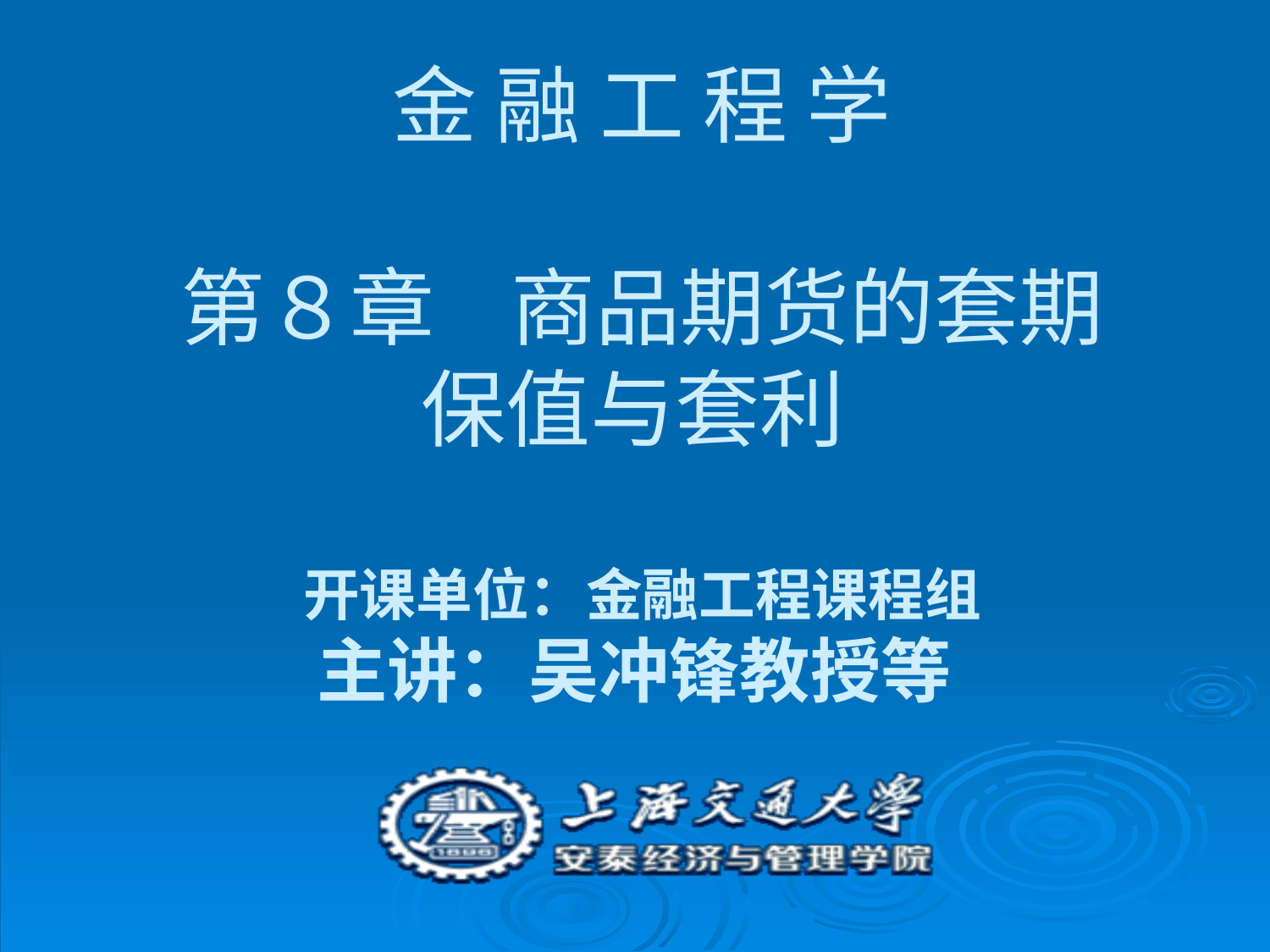

# 金 融 工 程 学 第８章    商品期货的套期保值与套利 开课单位：金融工程课程组 主讲：吴冲锋教授等